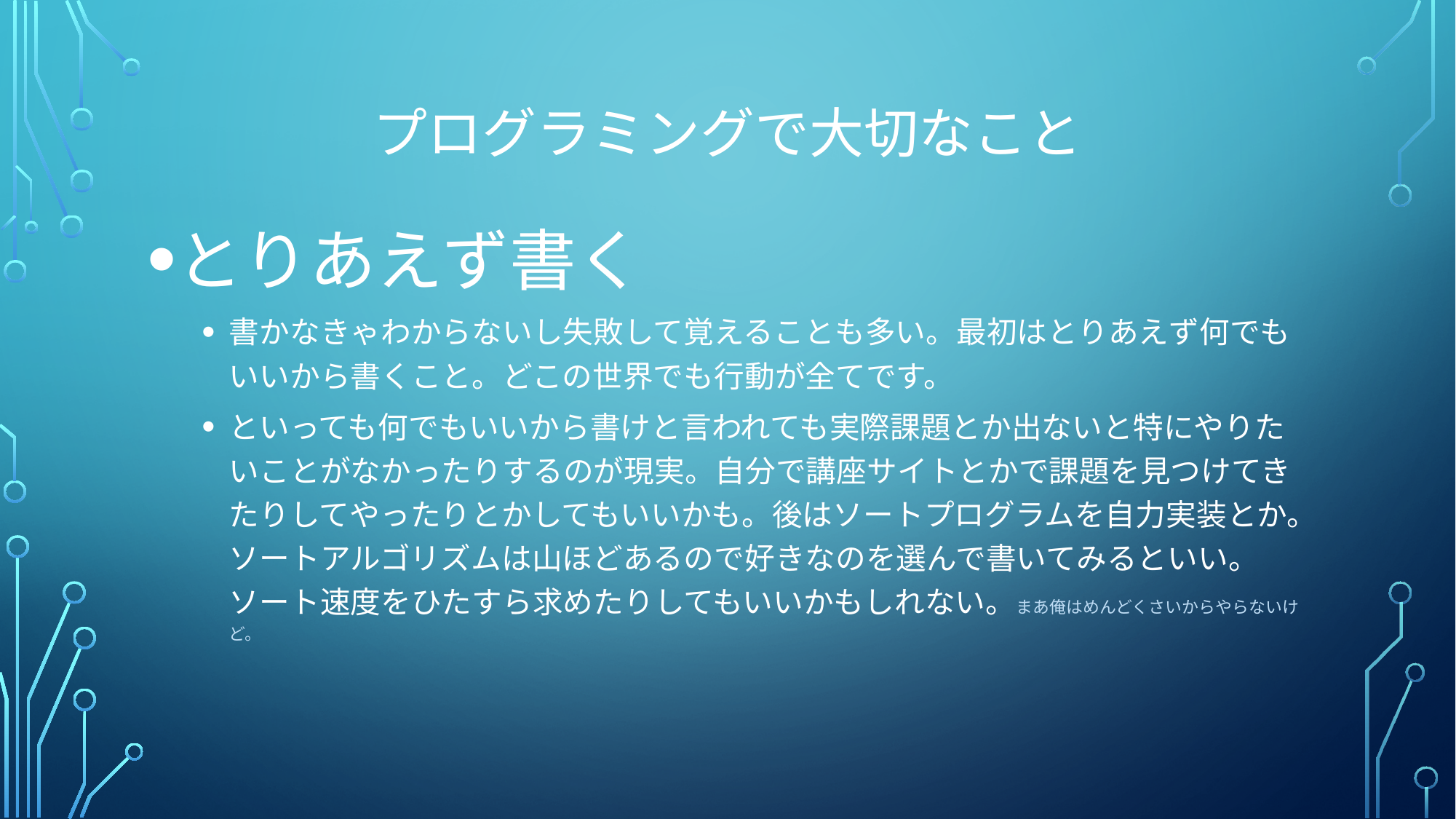

# プログラミングで大切なこと
とりあえず書く
書かなきゃわからないし失敗して覚えることも多い。最初はとりあえず何でもいいから書くこと。どこの世界でも行動が全てです。
といっても何でもいいから書けと言われても実際課題とか出ないと特にやりたいことがなかったりするのが現実。自分で講座サイトとかで課題を見つけてきたりしてやったりとかしてもいいかも。後はソートプログラムを自力実装とか。ソートアルゴリズムは山ほどあるので好きなのを選んで書いてみるといい。ソート速度をひたすら求めたりしてもいいかもしれない。まあ俺はめんどくさいからやらないけど。